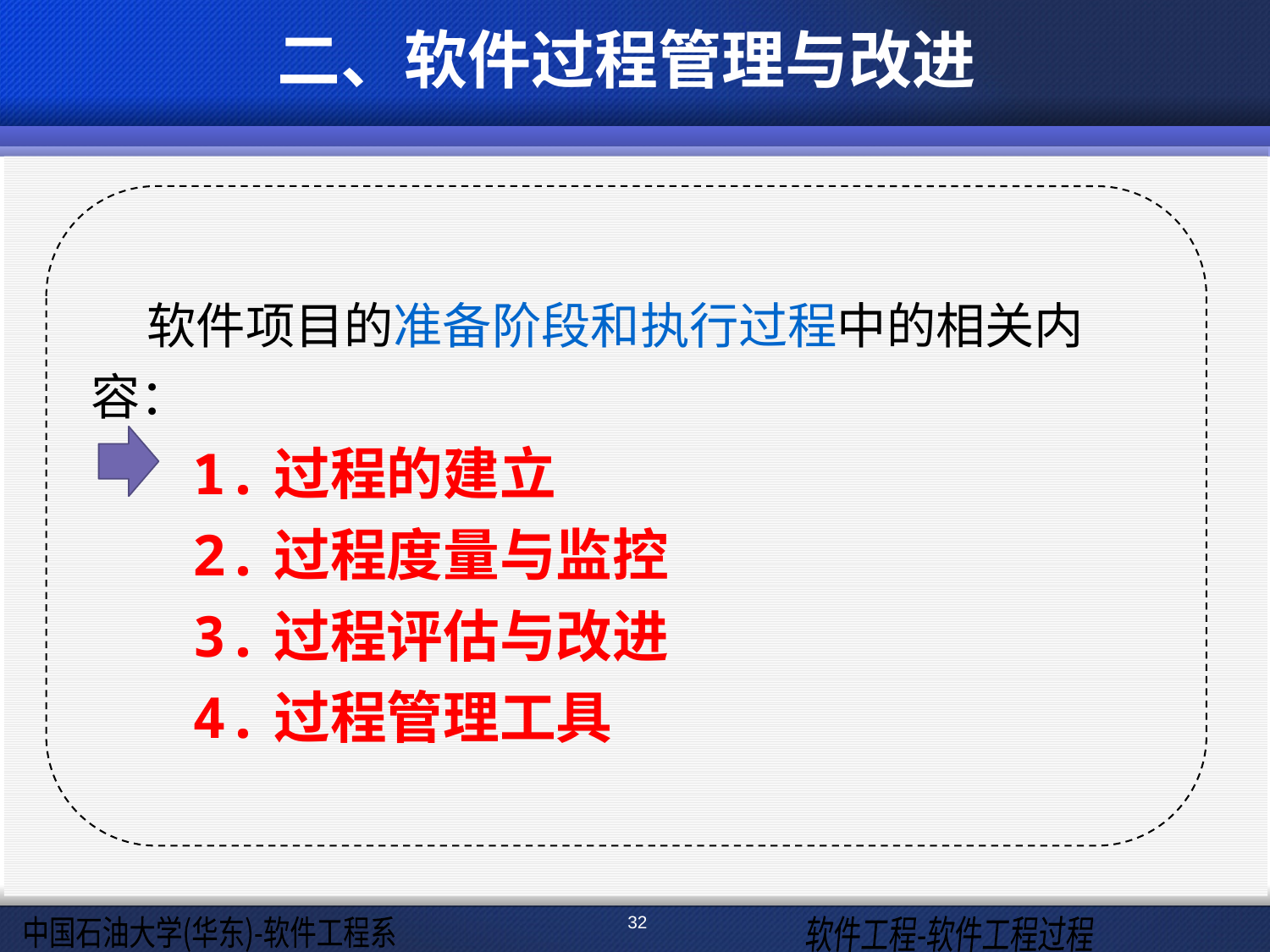

二、软件过程管理与改进
    软件项目的准备阶段和执行过程中的相关内容：
   1.过程的建立
   2.过程度量与监控
   3.过程评估与改进
   4.过程管理工具

32